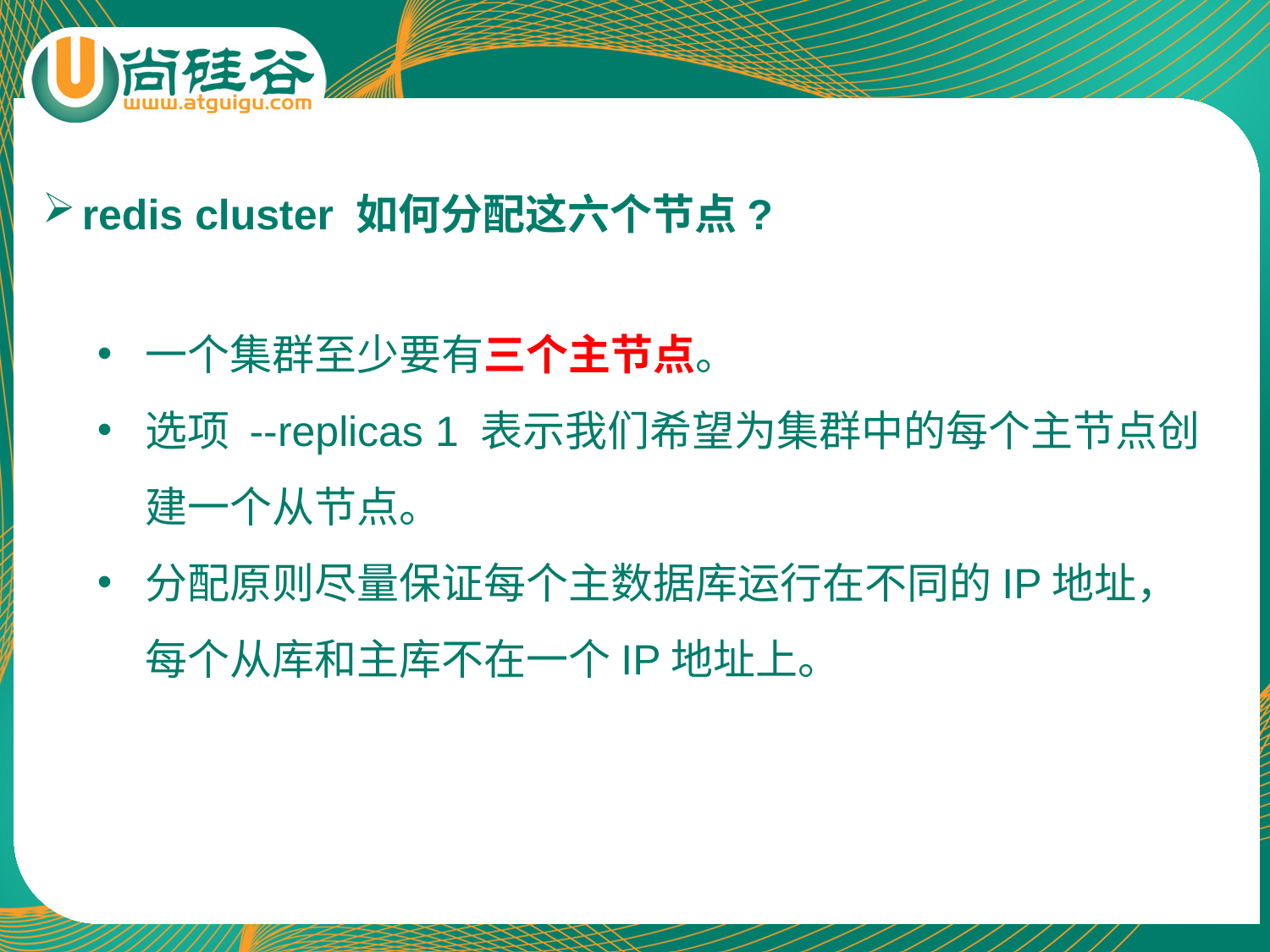

redis cluster 如何分配这六个节点?
一个集群至少要有三个主节点。
选项 --replicas 1 表示我们希望为集群中的每个主节点创建一个从节点。
分配原则尽量保证每个主数据库运行在不同的IP地址，每个从库和主库不在一个IP地址上。